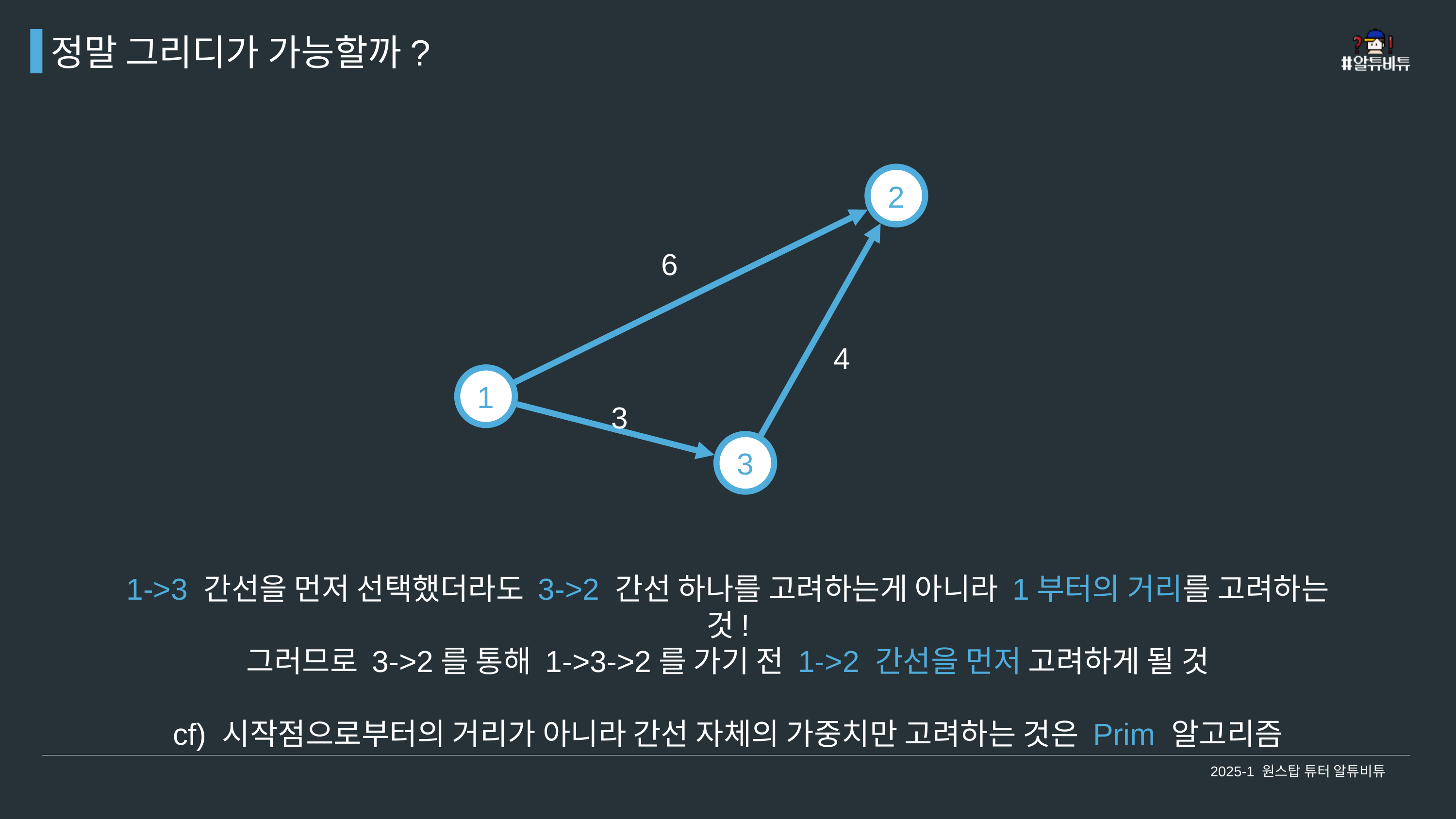

정말 그리디가 가능할까?

2

6
4

1
3

3
1->3 간선을 먼저 선택했더라도 3->2 간선 하나를 고려하는게 아니라 1부터의 거리를 고려하는 것!
그러므로 3->2를 통해 1->3->2를 가기 전 1->2 간선을 먼저 고려하게 될 것

cf) 시작점으로부터의 거리가 아니라 간선 자체의 가중치만 고려하는 것은 Prim 알고리즘